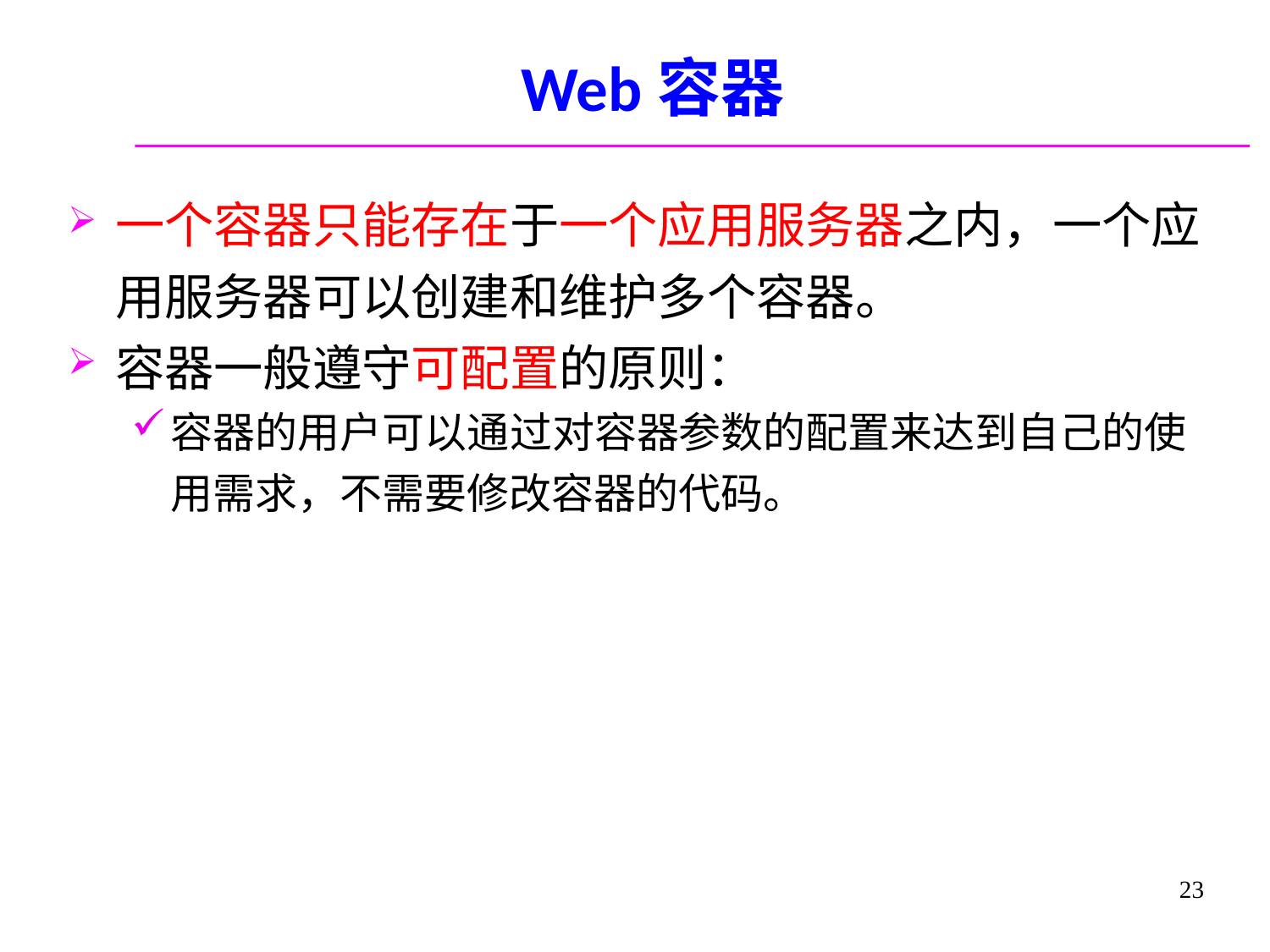

# Web容器
一个容器只能存在于一个应用服务器之内，一个应用服务器可以创建和维护多个容器。
容器一般遵守可配置的原则：
容器的用户可以通过对容器参数的配置来达到自己的使用需求，不需要修改容器的代码。
23